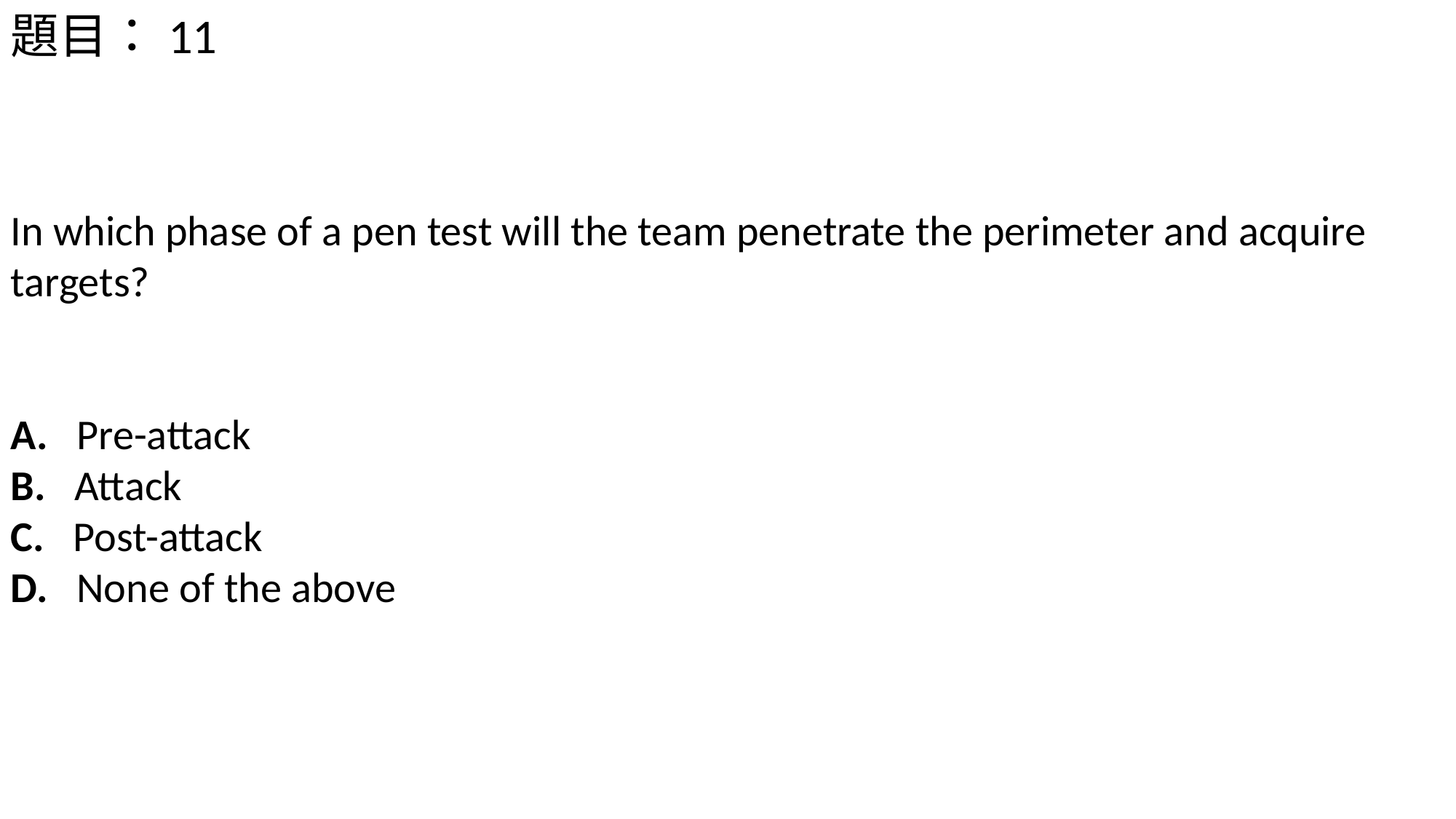

題目：11
In which phase of a pen test will the team penetrate the perimeter and acquire targets?

A.   Pre-attack
B.   Attack
C.   Post-attack
D.   None of the above